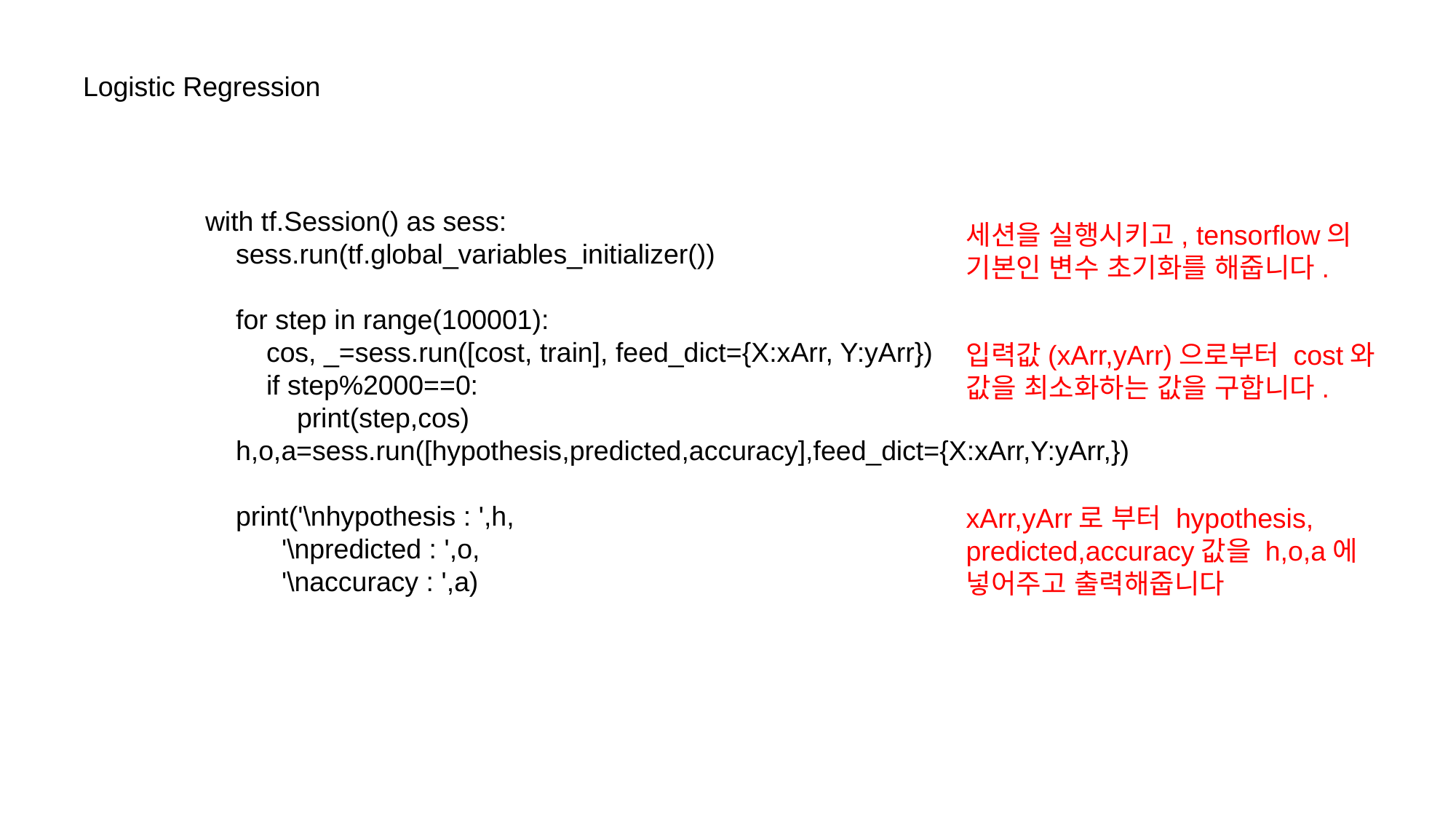

Logistic Regression
with tf.Session() as sess:
    sess.run(tf.global_variables_initializer())

    for step in range(100001):
        cos, _=sess.run([cost, train], feed_dict={X:xArr, Y:yArr})
        if step%2000==0:
            print(step,cos)
    h,o,a=sess.run([hypothesis,predicted,accuracy],feed_dict={X:xArr,Y:yArr,})

    print('\nhypothesis : ',h,
          '\npredicted : ',o,
          '\naccuracy : ',a)
세션을 실행시키고, tensorflow의 기본인 변수 초기화를 해줍니다.

입력값(xArr,yArr)으로부터 cost와 값을 최소화하는 값을 구합니다.
xArr,yArr로 부터 hypothesis, predicted,accuracy값을 h,o,a에 넣어주고 출력해줍니다